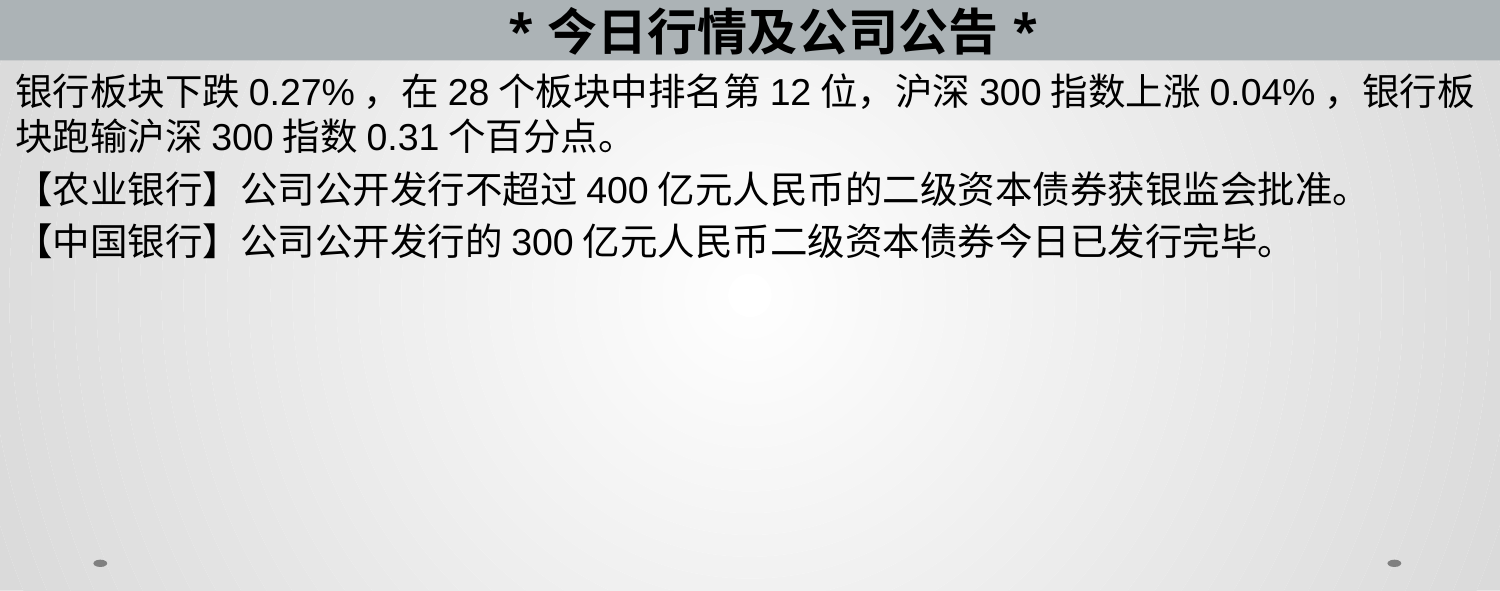

*今日行情及公司公告*
银行板块下跌0.27%，在28个板块中排名第12位，沪深300指数上涨0.04%，银行板块跑输沪深300指数0.31个百分点。
【农业银行】公司公开发行不超过400亿元人民币的二级资本债券获银监会批准。
【中国银行】公司公开发行的300亿元人民币二级资本债券今日已发行完毕。